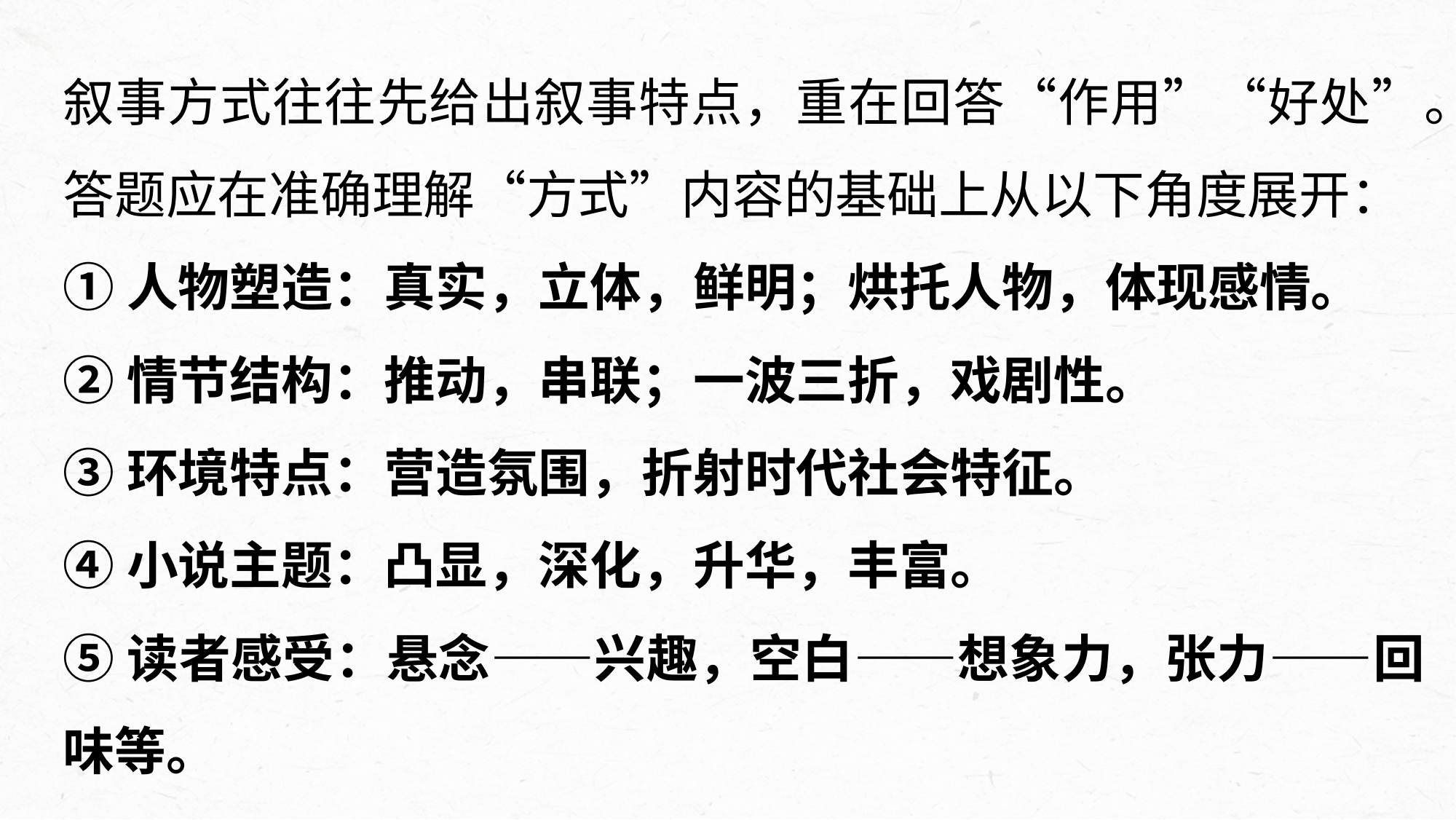

叙事方式往往先给出叙事特点，重在回答“作用”“好处”。答题应在准确理解“方式”内容的基础上从以下角度展开：
①人物塑造：真实，立体，鲜明；烘托人物，体现感情。
②情节结构：推动，串联；一波三折，戏剧性。
③环境特点：营造氛围，折射时代社会特征。
④小说主题：凸显，深化，升华，丰富。
⑤读者感受：悬念——兴趣，空白——想象力，张力——回味等。